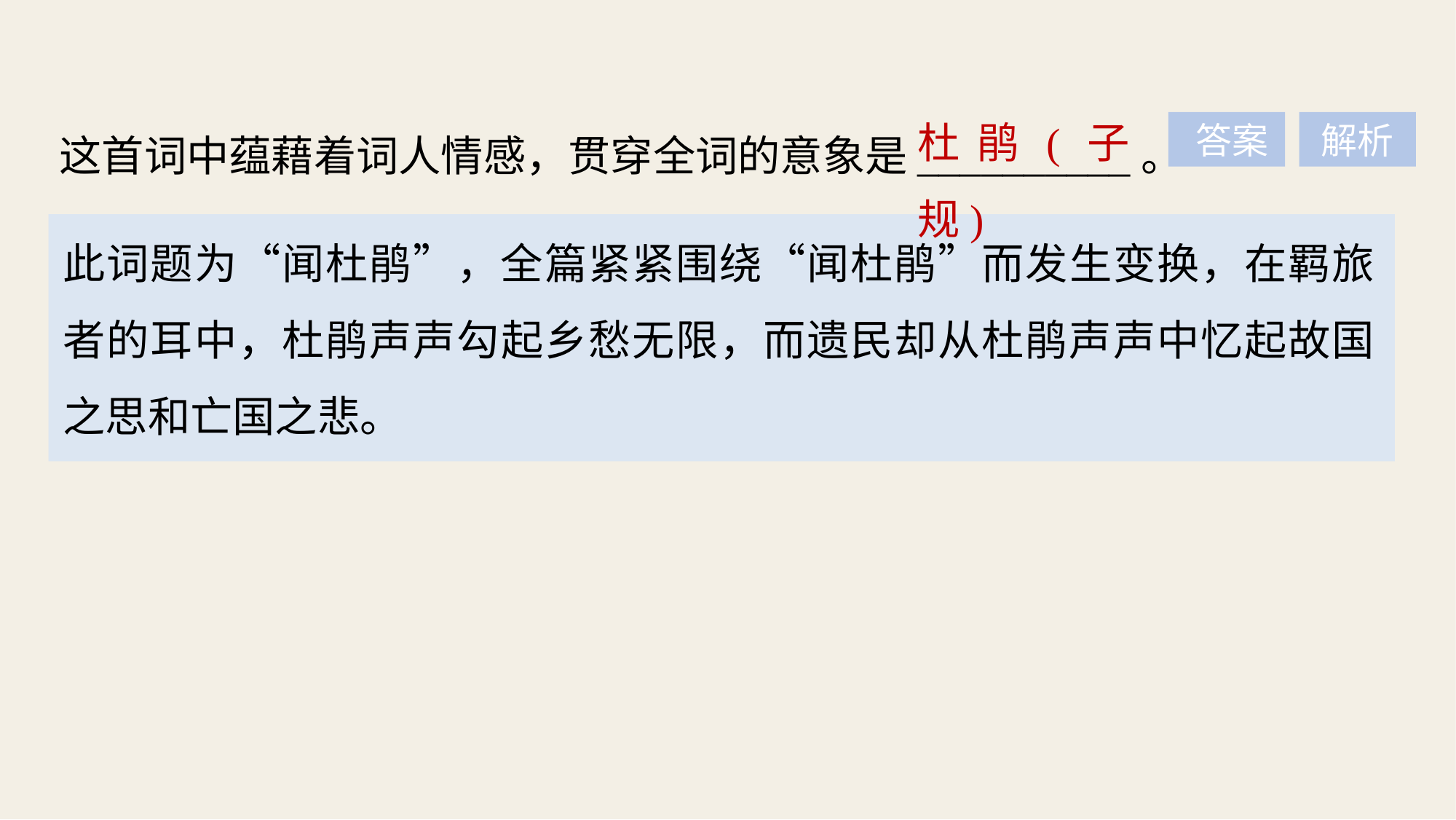

杜鹃(子规)
这首词中蕴藉着词人情感，贯穿全词的意象是__________。
解析
 答案
此词题为“闻杜鹃”，全篇紧紧围绕“闻杜鹃”而发生变换，在羁旅者的耳中，杜鹃声声勾起乡愁无限，而遗民却从杜鹃声声中忆起故国之思和亡国之悲。